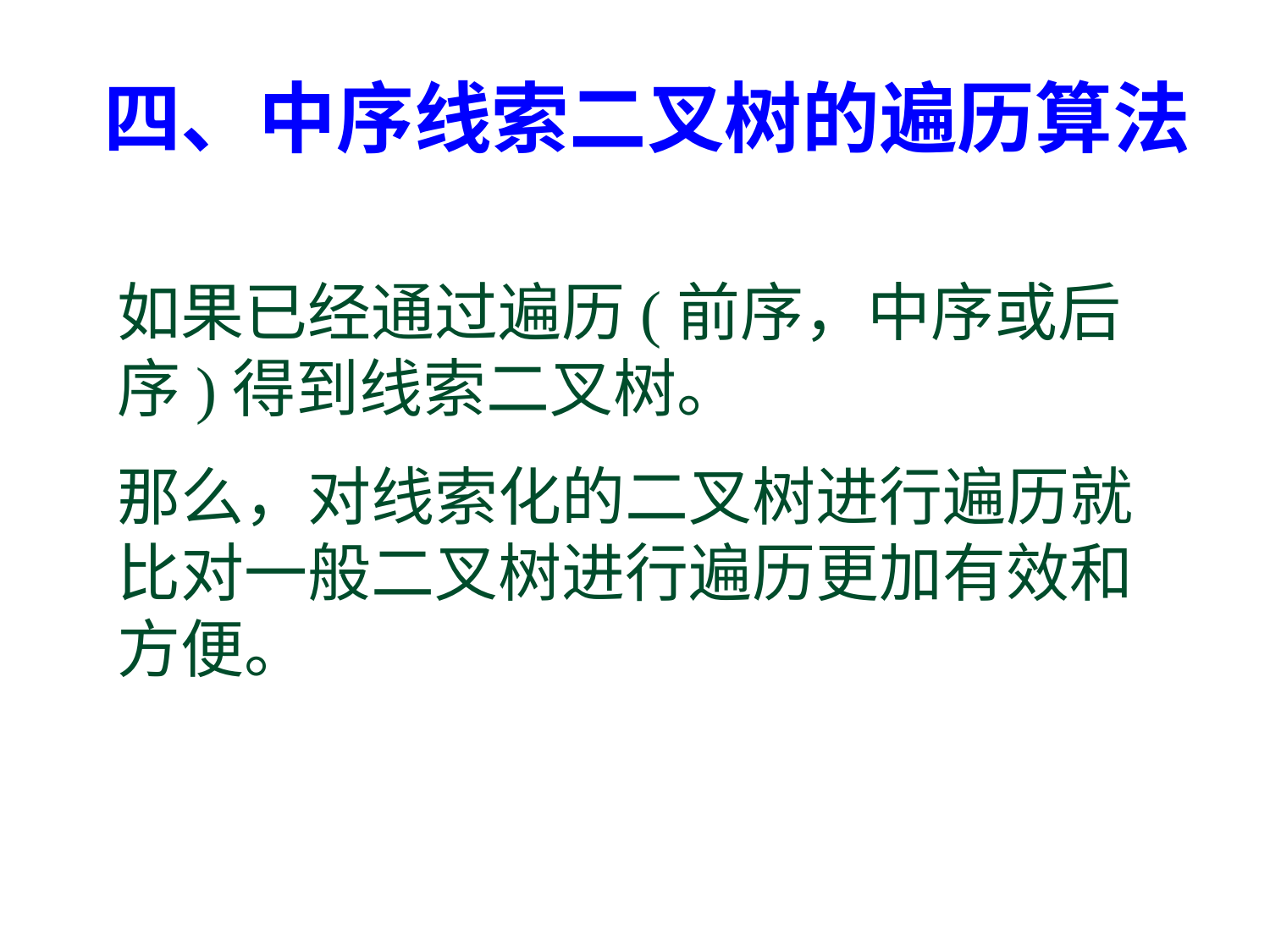

四、中序线索二叉树的遍历算法
如果已经通过遍历(前序，中序或后序)得到线索二叉树。
那么，对线索化的二叉树进行遍历就比对一般二叉树进行遍历更加有效和方便。